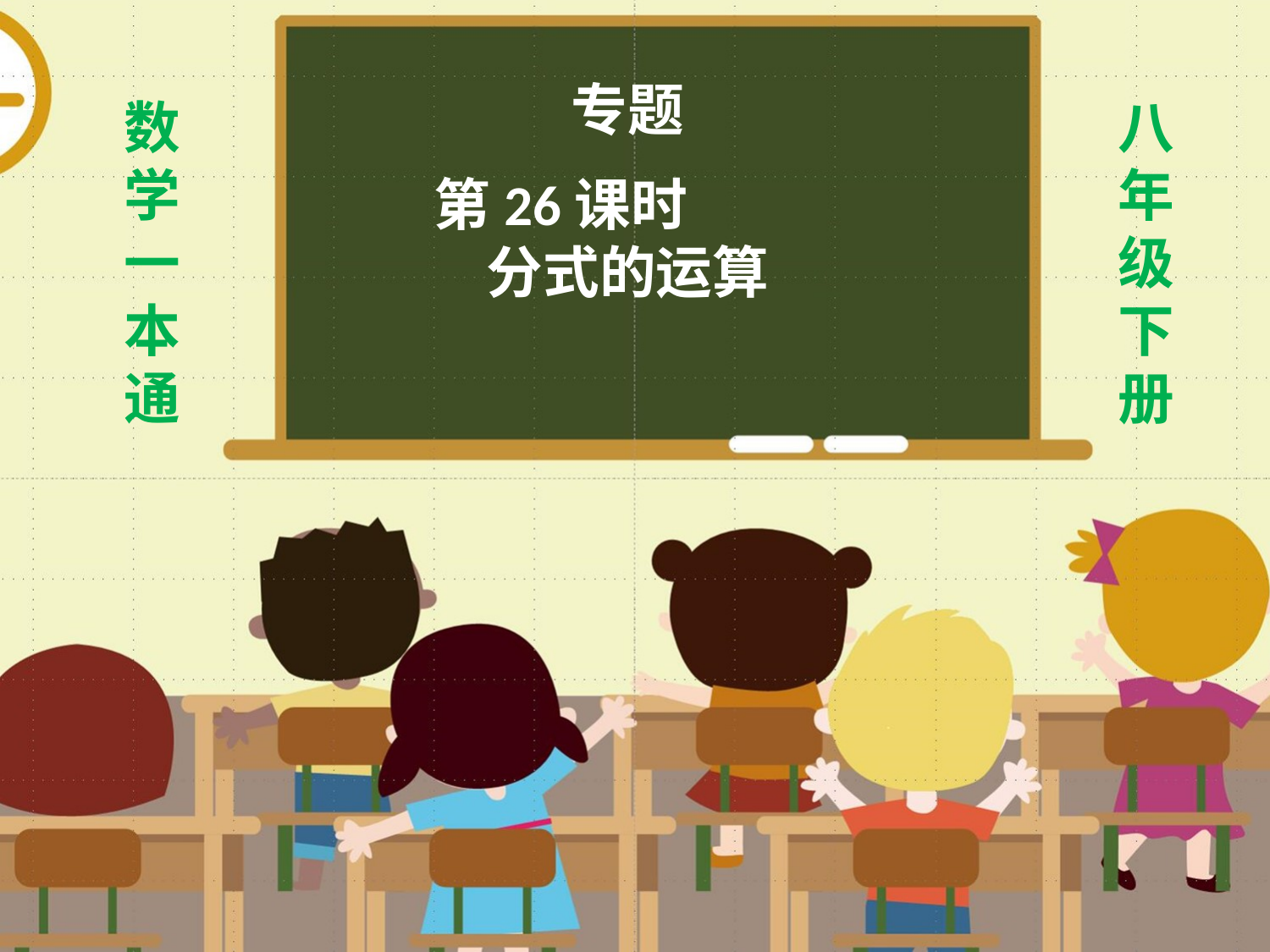

专题
数
学
一
本
通
八年级下册
第26课时
   分式的运算